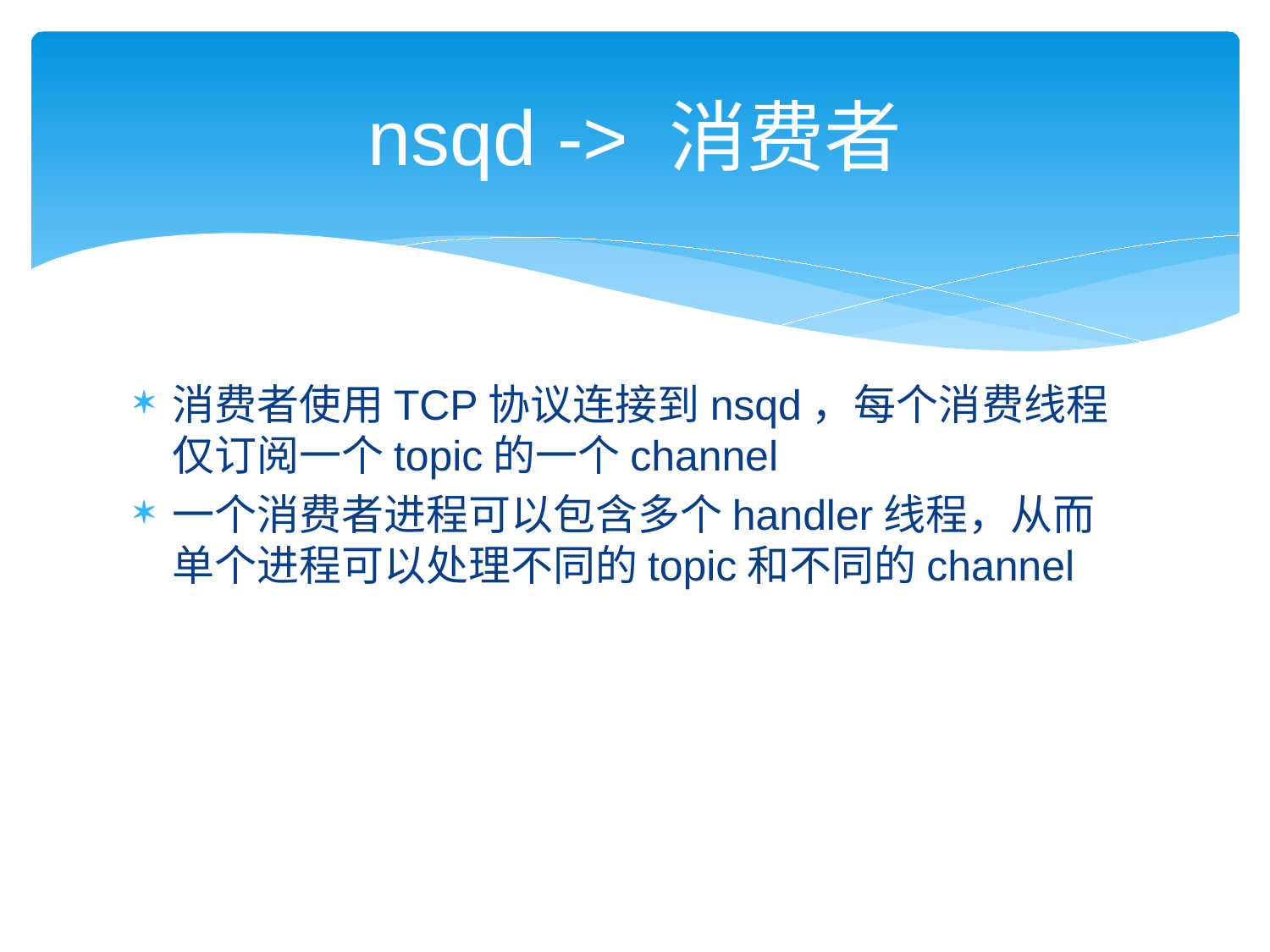

# nsqd -> 消费者
消费者使用TCP协议连接到nsqd，每个消费线程仅订阅一个topic的一个channel
一个消费者进程可以包含多个handler线程，从而单个进程可以处理不同的topic和不同的channel